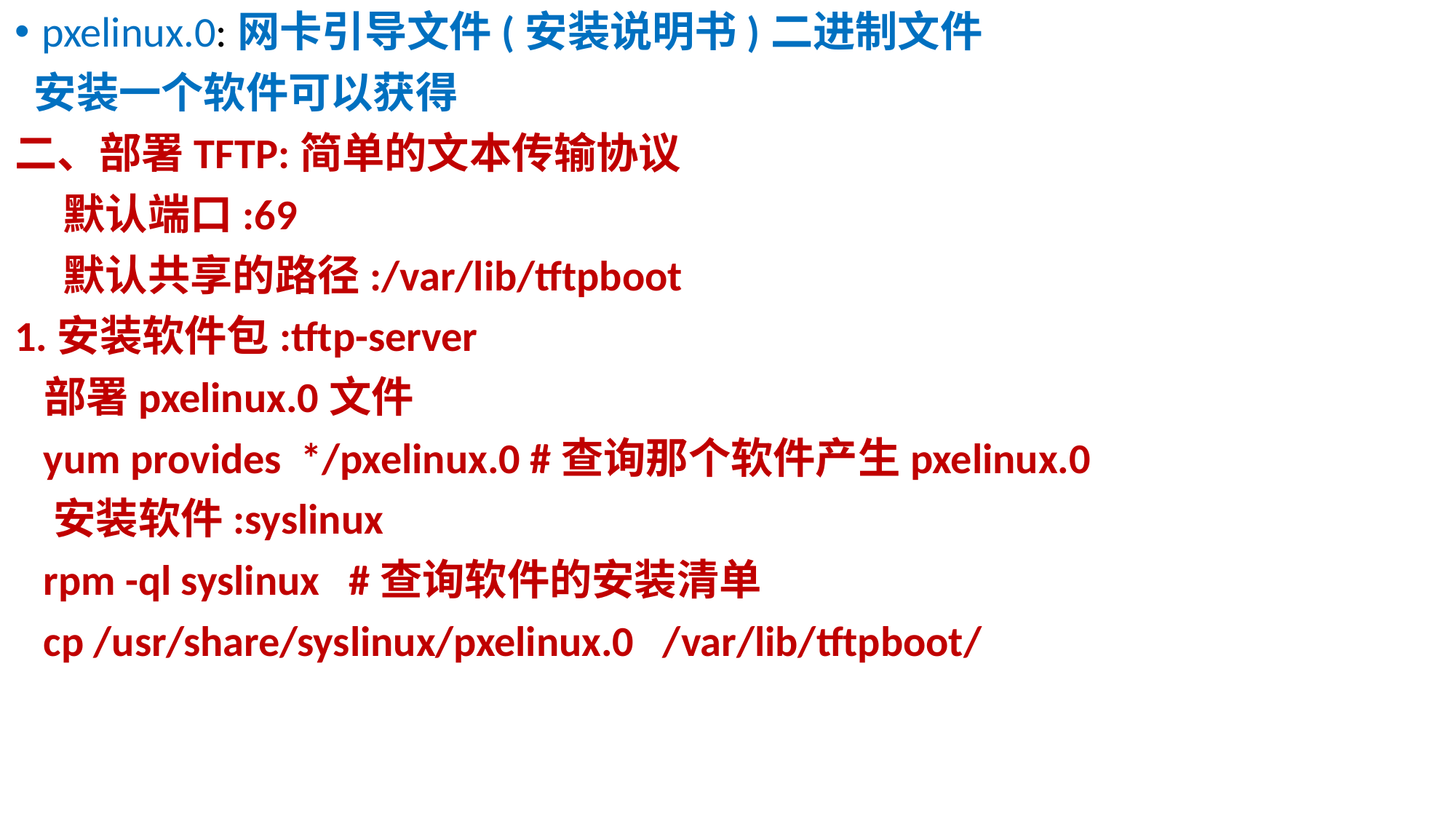

pxelinux.0:网卡引导文件(安装说明书)二进制文件
 安装一个软件可以获得
二、部署TFTP:简单的文本传输协议
    默认端口:69
    默认共享的路径:/var/lib/tftpboot
1.安装软件包:tftp-server
  部署pxelinux.0文件
   yum provides  */pxelinux.0 #查询那个软件产生pxelinux.0
   安装软件:syslinux
   rpm -ql syslinux   #查询软件的安装清单
   cp /usr/share/syslinux/pxelinux.0   /var/lib/tftpboot/